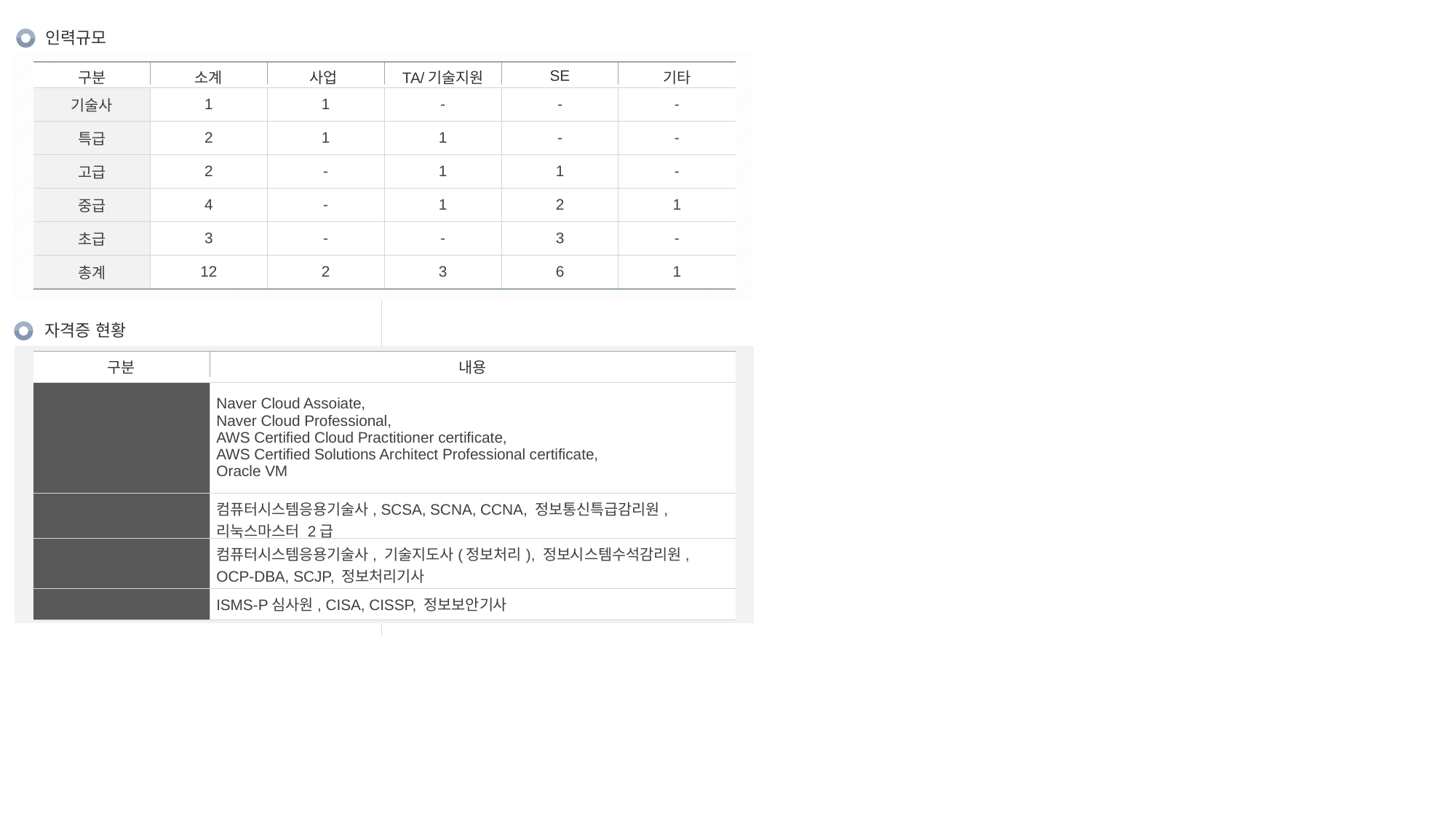

인력규모

| 구분 | 소계 | 사업 | TA/기술지원 | SE | 기타 |
| --- | --- | --- | --- | --- | --- |
|  |  |  |  |  |  |
| 기술사 | 1 | 1 | - | - | - |
| 특급 | 2 | 1 | 1 | - | - |
| 고급 | 2 | - | 1 | 1 | - |
| 중급 | 4 | - | 1 | 2 | 1 |
| 초급 | 3 | - | - | 3 | - |
| 총계 | 12 | 2 | 3 | 6 | 1 |
자격증 현황

| 구분 | 내용 |
| --- | --- |
|  |  |
| 클라우드 | Naver Cloud Assoiate, Naver Cloud Professional, AWS Certified Cloud Practitioner certificate, AWS Certified Solutions Architect Professional certificate, Oracle VM |
| 하드웨어 | 컴퓨터시스템응용기술사, SCSA, SCNA, CCNA, 정보통신특급감리원, 리눅스마스터 2급 |
| 소프트웨어 | 컴퓨터시스템응용기술사, 기술지도사(정보처리), 정보시스템수석감리원, OCP-DBA, SCJP, 정보처리기사 |
| 보안 | ISMS-P심사원, CISA, CISSP, 정보보안기사 |